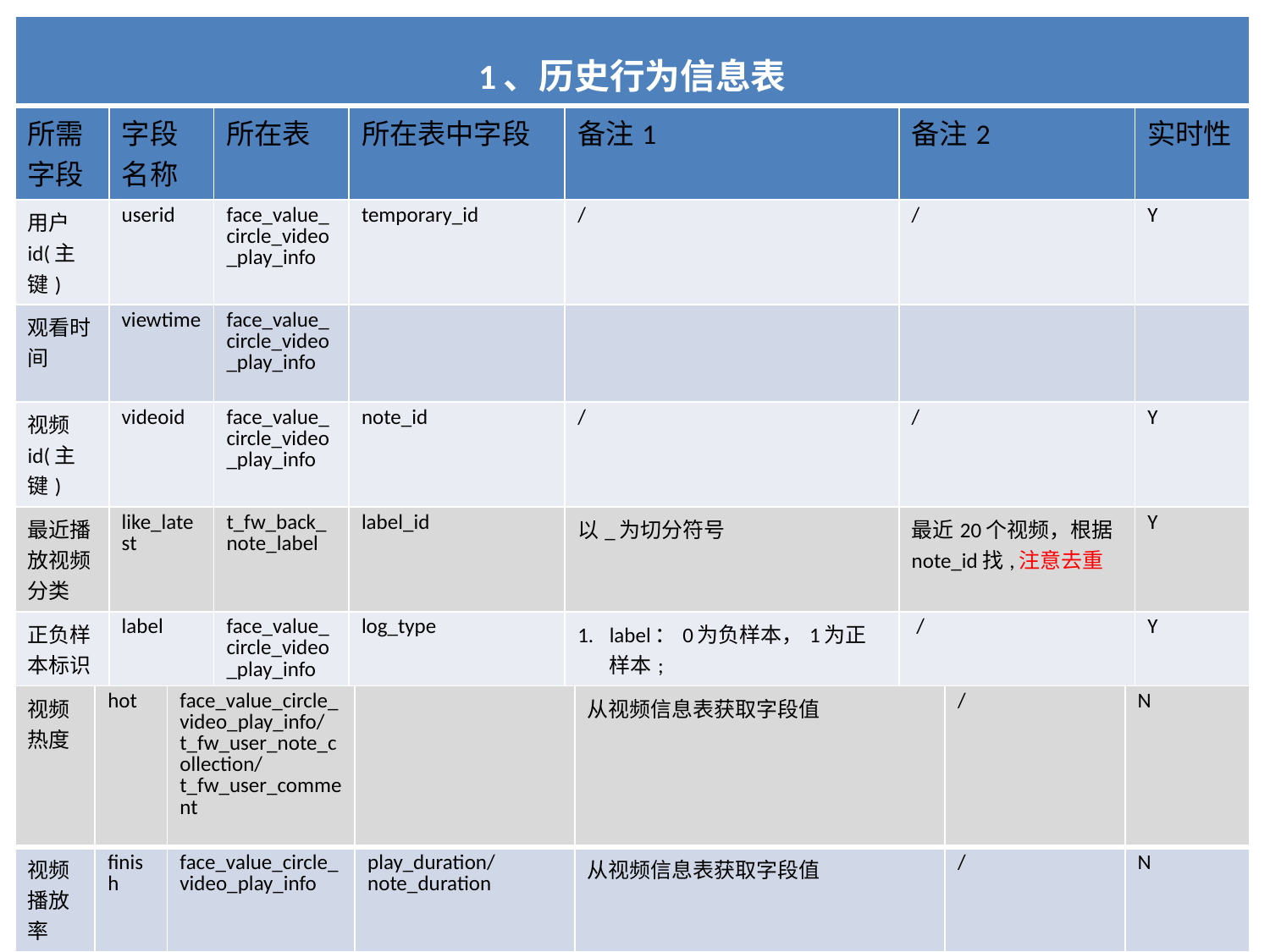

| 1、历史行为信息表 |  |  |  |  |  |  |
| --- | --- | --- | --- | --- | --- | --- |
| 所需字段 | 字段名称 | 所在表 | 所在表中字段 | 备注1 | 备注2 | 实时性 |
| 用户id(主键) | userid | face\_value\_circle\_video\_play\_info | temporary\_id | / | / | Y |
| 观看时间 | viewtime | face\_value\_circle\_video\_play\_info |  |  |  |  |
| 视频id(主键) | videoid | face\_value\_circle\_video\_play\_info | note\_id | / | / | Y |
| 最近播放视频分类 | like\_latest | t\_fw\_back\_note\_label | label\_id | 以\_为切分符号 | 最近20个视频，根据note\_id找,注意去重 | Y |
| 正负样本标识 | label | face\_value\_circle\_video\_play\_info | log\_type | label：0为负样本，1为正样本; log\_type为1为负样本，为2为正样本 | / | Y |
| 视频热度 | hot | face\_value\_circle\_video\_play\_info/t\_fw\_user\_note\_collection/t\_fw\_user\_comment |  | 从视频信息表获取字段值 | / | N |
| --- | --- | --- | --- | --- | --- | --- |
| 视频播放率 | finish | face\_value\_circle\_video\_play\_info | play\_duration/note\_duration | 从视频信息表获取字段值 | / | N |